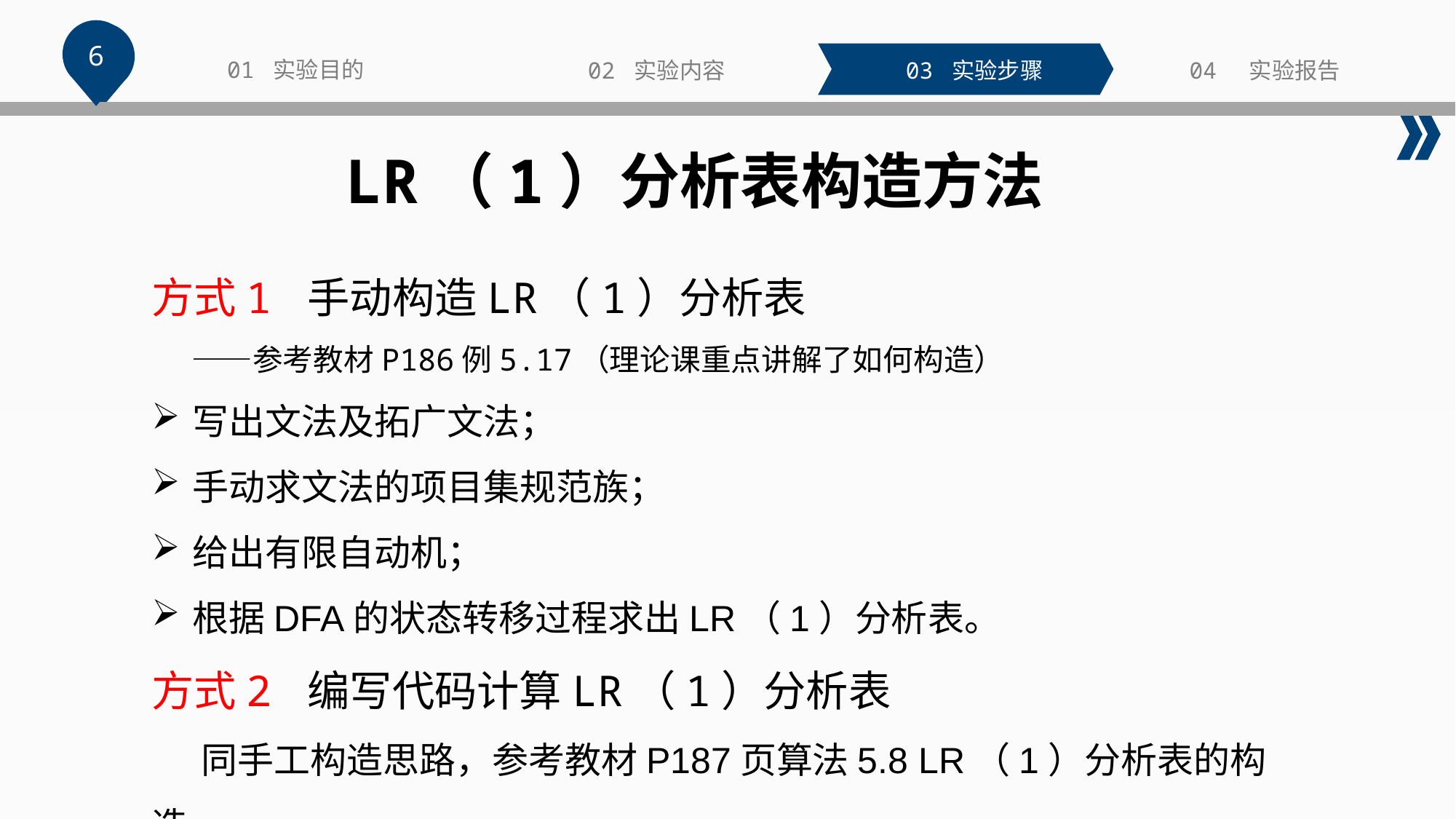

6

01 实验目的
02 实验内容
03 实验步骤
04  实验报告

LR（1）分析表构造方法
方式1 手动构造LR（1）分析表
      ——参考教材P186例5.17（理论课重点讲解了如何构造）
写出文法及拓广文法；
手动求文法的项目集规范族；
给出有限自动机；
根据DFA的状态转移过程求出LR（1）分析表。
方式2 编写代码计算LR（1）分析表
     同手工构造思路，参考教材P187页算法5.8 LR（1）分析表的构造。